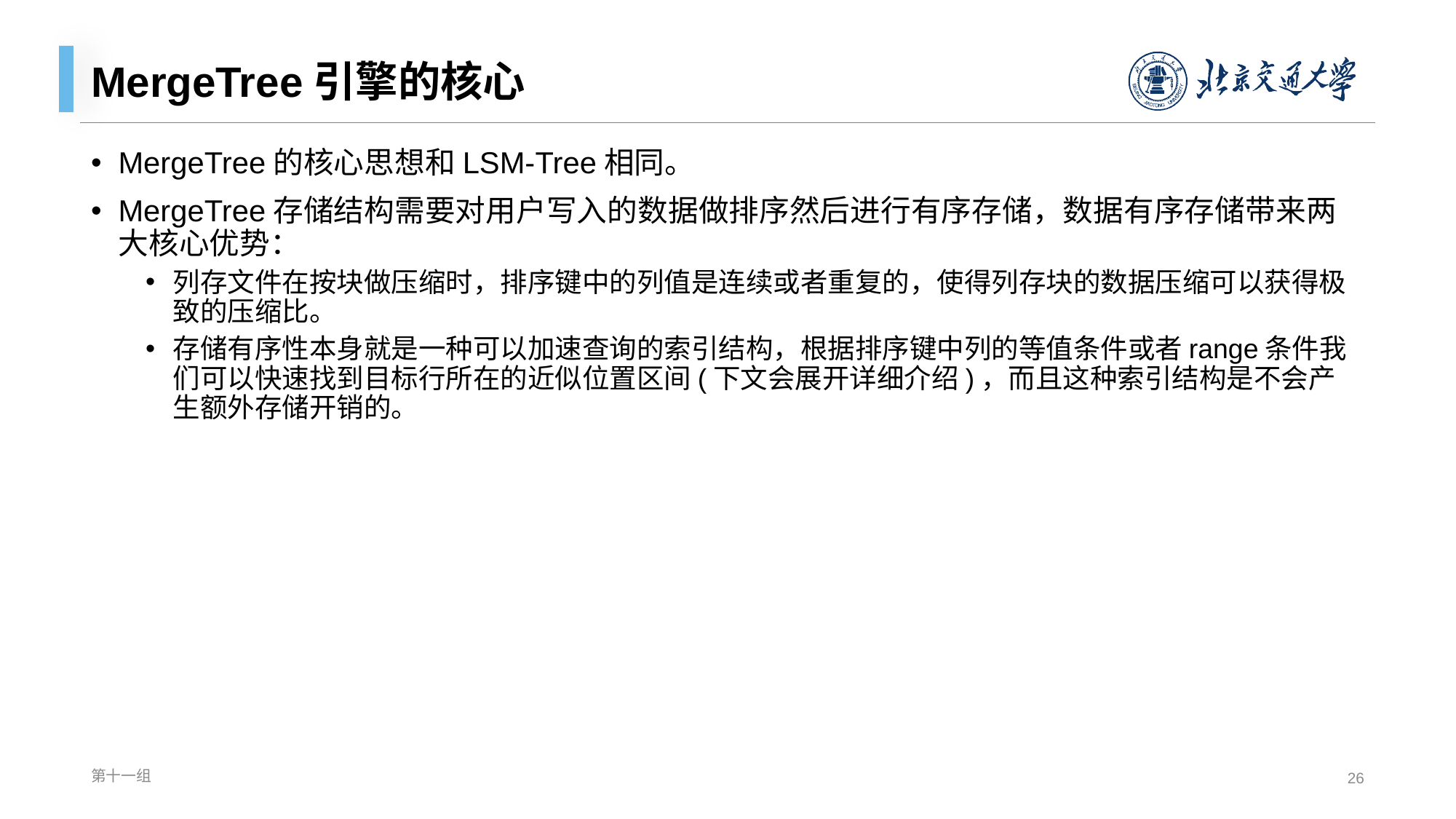

# MergeTree引擎的核心
MergeTree的核心思想和LSM-Tree相同。
MergeTree存储结构需要对用户写入的数据做排序然后进行有序存储，数据有序存储带来两大核心优势：
列存文件在按块做压缩时，排序键中的列值是连续或者重复的，使得列存块的数据压缩可以获得极致的压缩比。
存储有序性本身就是一种可以加速查询的索引结构，根据排序键中列的等值条件或者range条件我们可以快速找到目标行所在的近似位置区间(下文会展开详细介绍)，而且这种索引结构是不会产生额外存储开销的。
第十一组
26